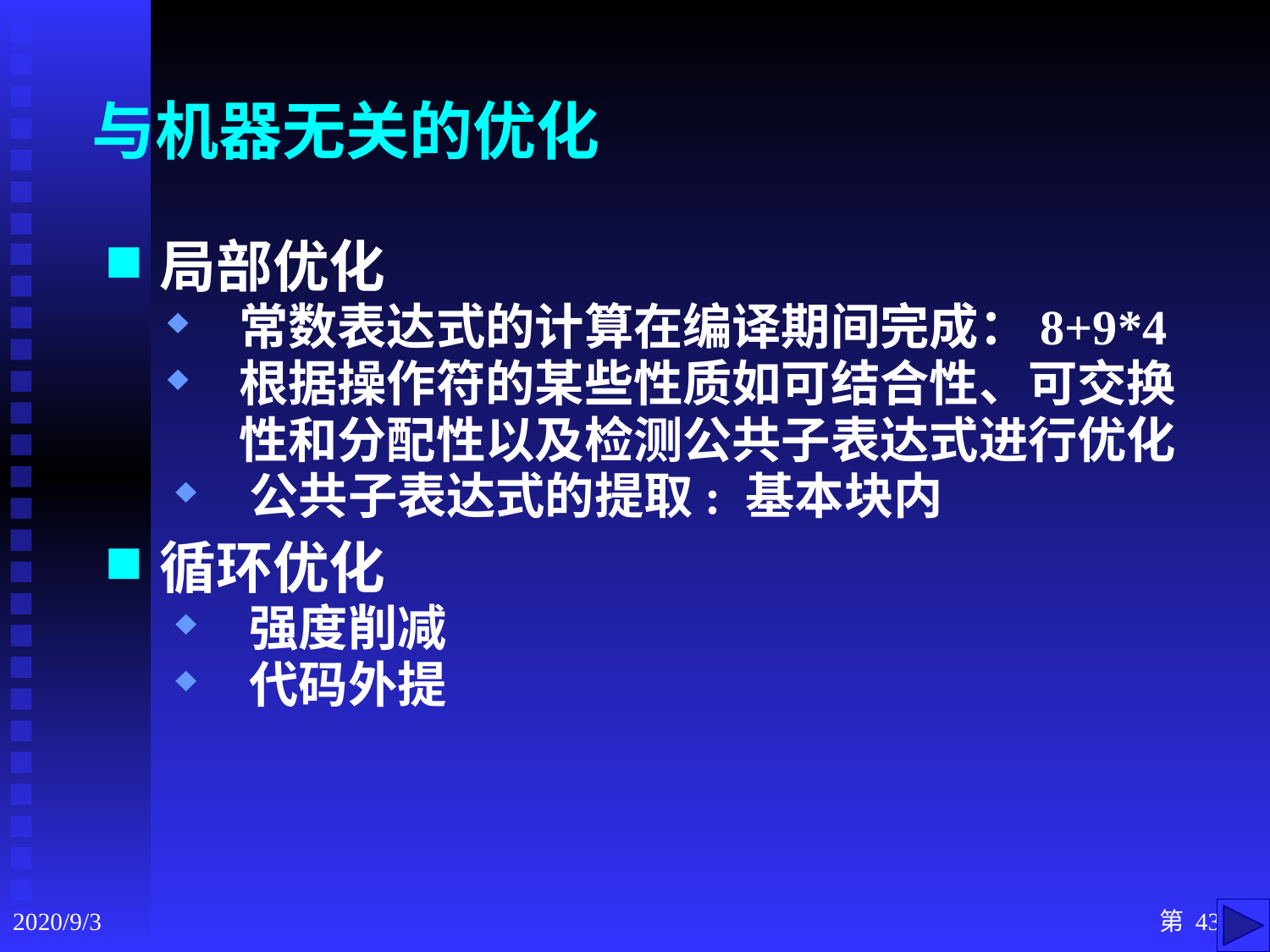

# 与机器无关的优化
局部优化
常数表达式的计算在编译期间完成：8+9*4
根据操作符的某些性质如可结合性、可交换性和分配性以及检测公共子表达式进行优化
  公共子表达式的提取: 基本块内
循环优化
  强度削减
  代码外提
2020/9/3
第 43 页